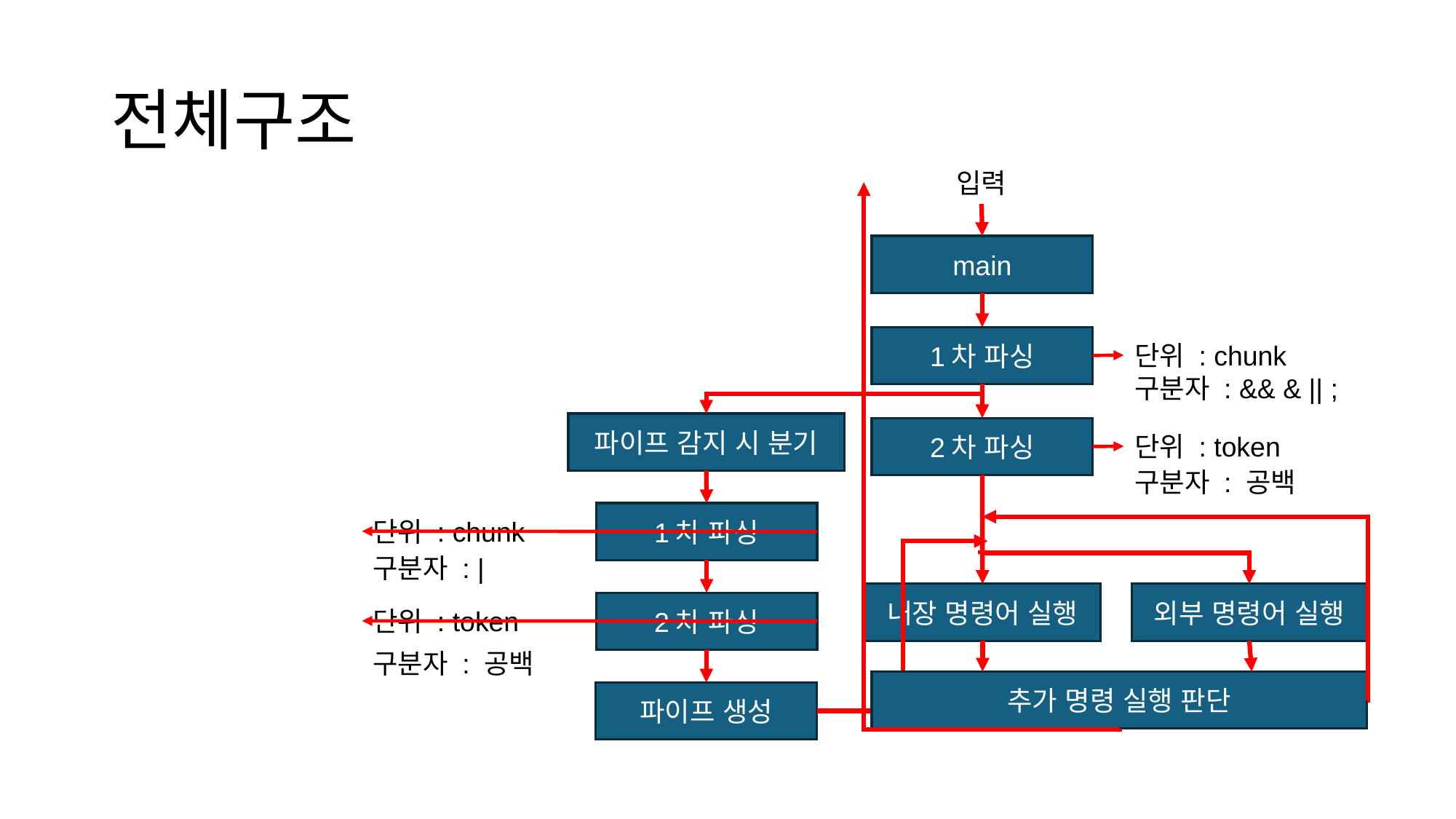

# 전체구조
입력
main
1차 파싱
단위 : chunk
구분자 : && & || ;
파이프 감지 시 분기
2차 파싱
단위 : token
구분자 : 공백
1차 파싱
단위 : chunk
구분자 : |
내장 명령어 실행
외부 명령어 실행
2차 파싱
단위 : token
구분자 : 공백
추가 명령 실행 판단
파이프 생성